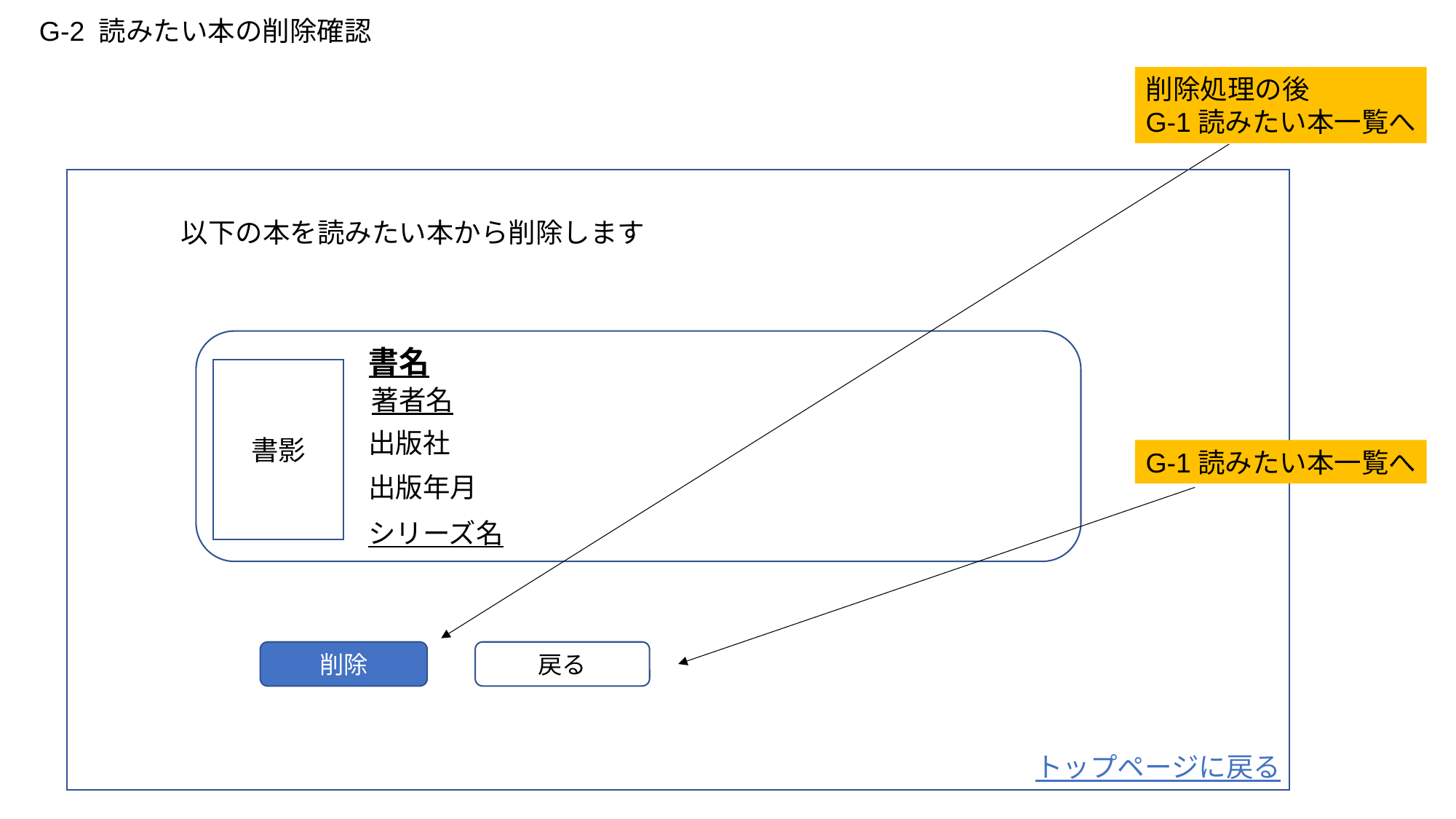

G-2 読みたい本の削除確認
削除処理の後
G-1読みたい本一覧へ

以下の本を読みたい本から削除します

書名
書影
著者名
出版社
G-1読みたい本一覧へ
出版年月
シリーズ名
削除
戻る
トップページに戻る